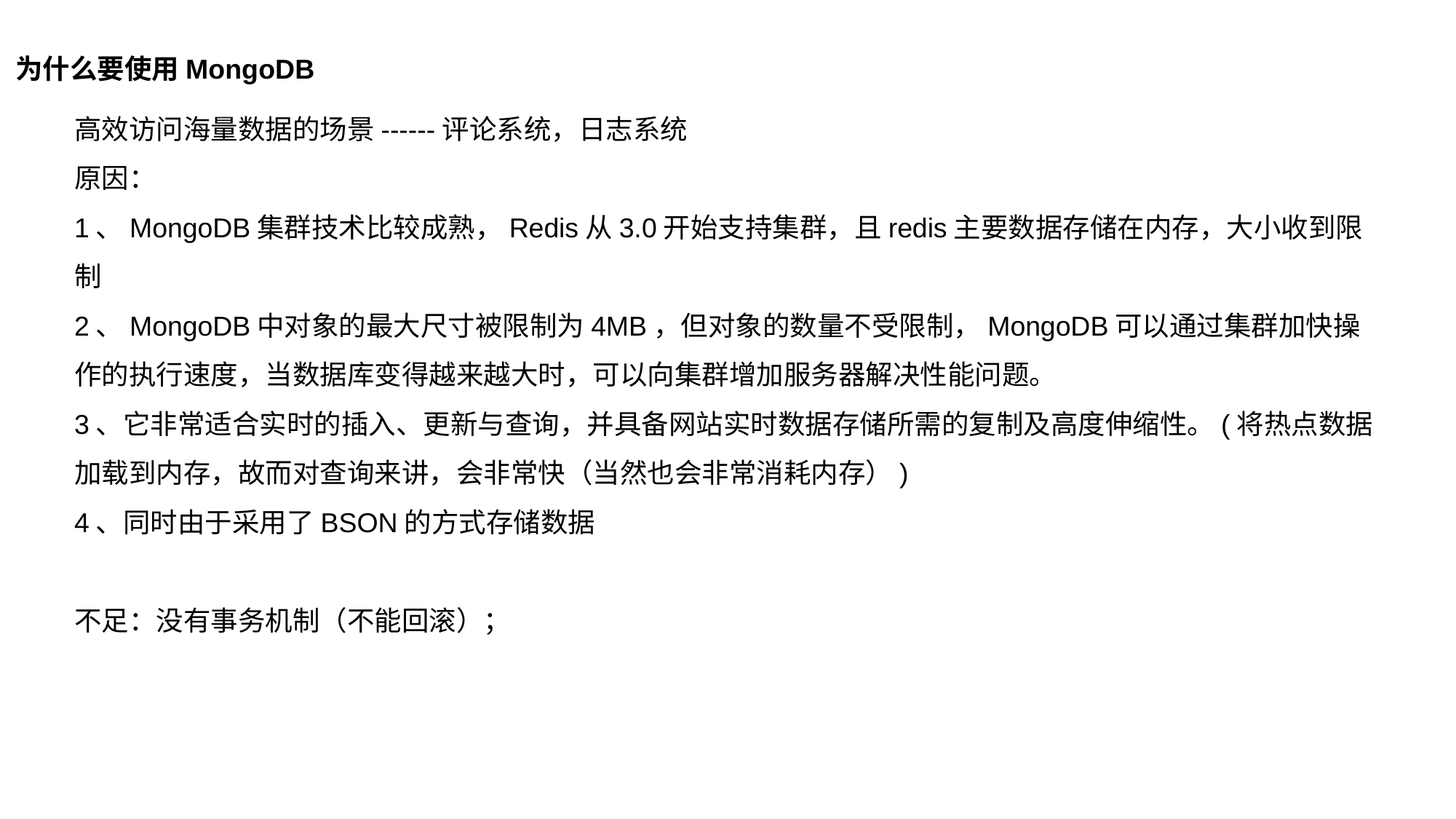

为什么要使用MongoDB
高效访问海量数据的场景------评论系统，日志系统
原因：
1、MongoDB集群技术比较成熟，Redis从3.0开始支持集群，且redis主要数据存储在内存，大小收到限制
2、MongoDB中对象的最大尺寸被限制为4MB，但对象的数量不受限制，MongoDB可以通过集群加快操作的执行速度，当数据库变得越来越大时，可以向集群增加服务器解决性能问题。
3、它非常适合实时的插入、更新与查询，并具备网站实时数据存储所需的复制及高度伸缩性。(将热点数据加载到内存，故而对查询来讲，会非常快（当然也会非常消耗内存）)
4、同时由于采用了BSON的方式存储数据

不足：没有事务机制（不能回滚）；